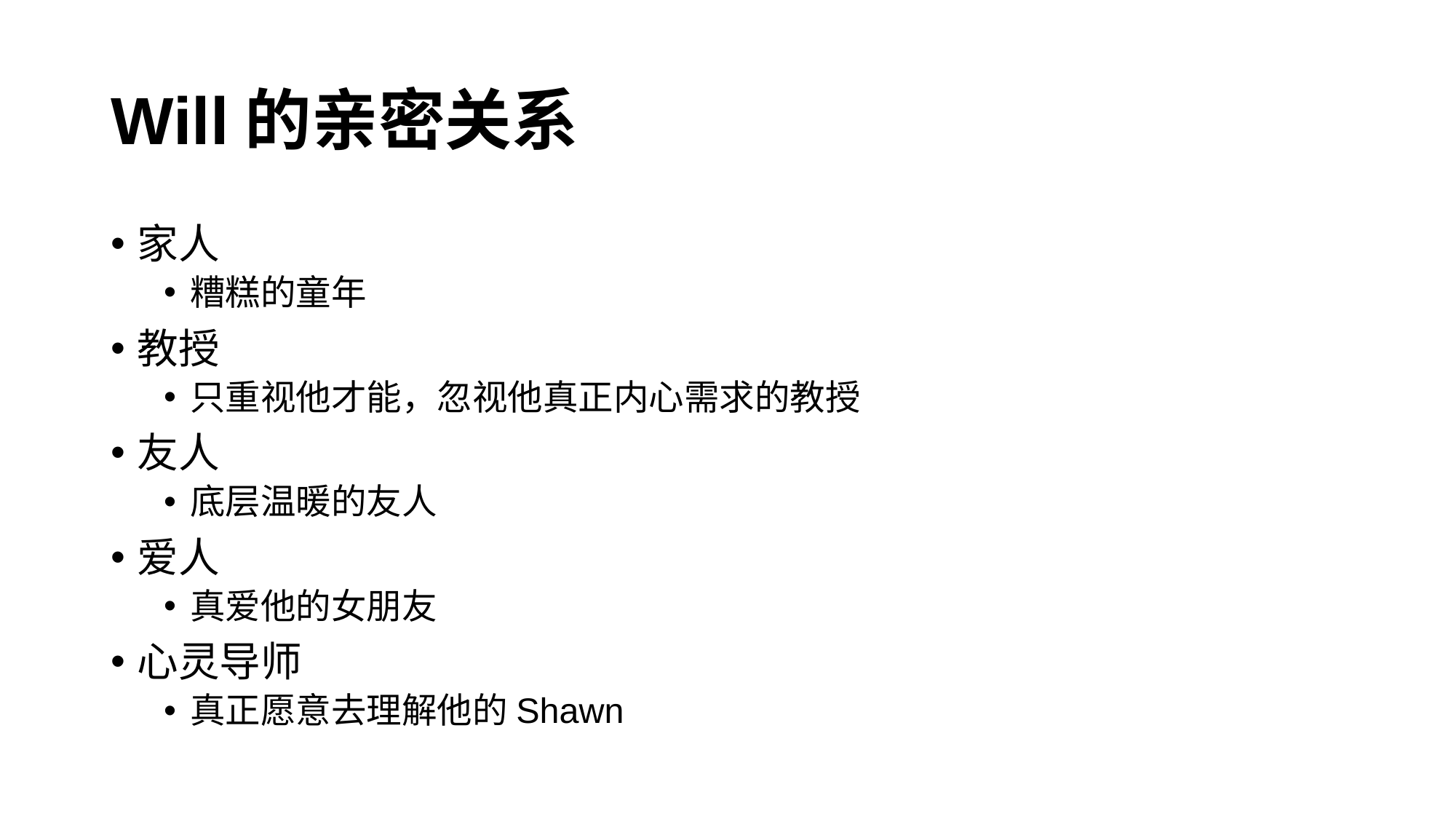

# Will的亲密关系
家人
糟糕的童年
教授
只重视他才能，忽视他真正内心需求的教授
友人
底层温暖的友人
爱人
真爱他的女朋友
心灵导师
真正愿意去理解他的Shawn